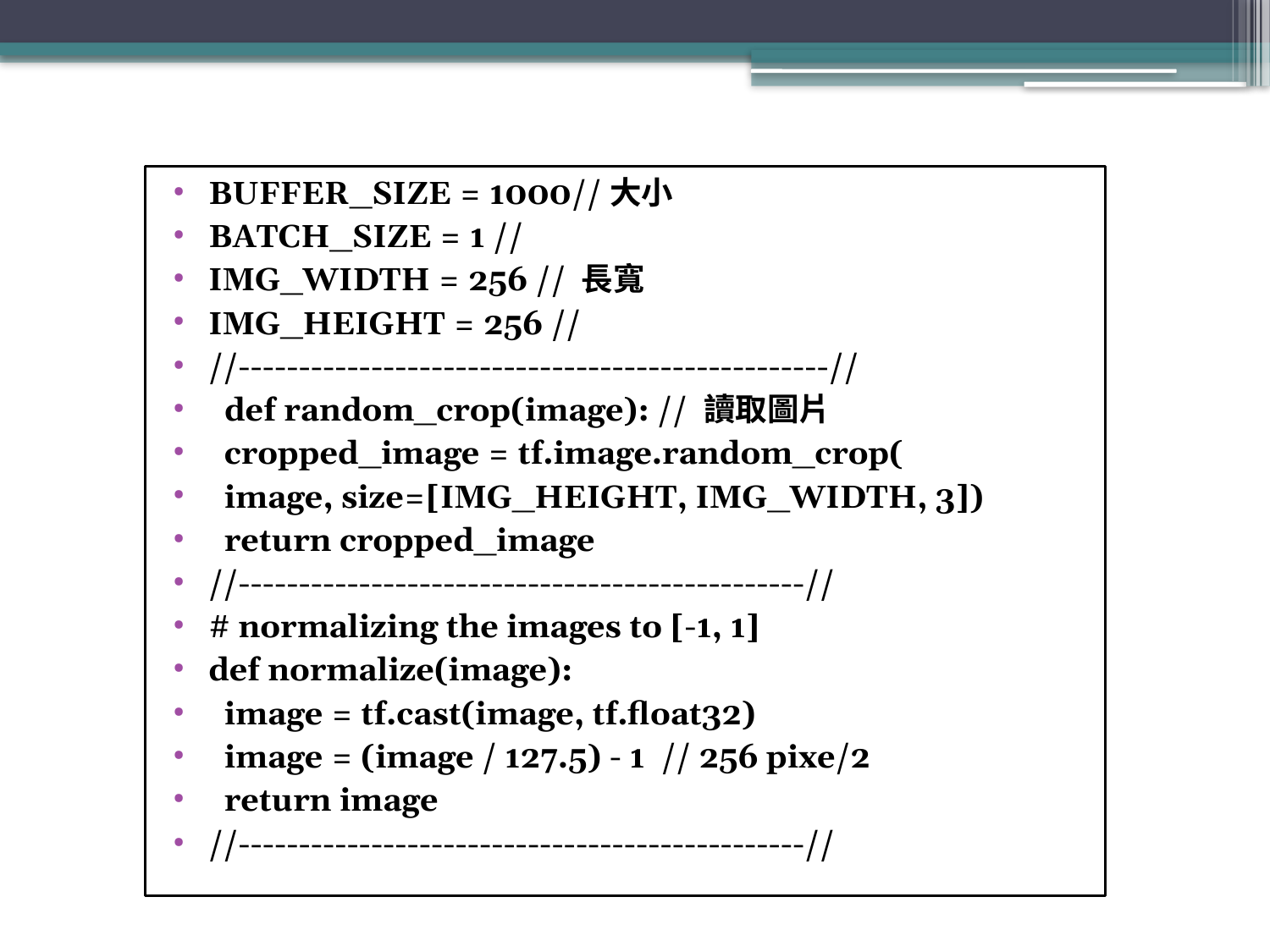

BUFFER_SIZE = 1000//大小
BATCH_SIZE = 1 //
IMG_WIDTH = 256 // 長寬
IMG_HEIGHT = 256 //
//-------------------------------------------------//
  def random_crop(image): // 讀取圖片
  cropped_image = tf.image.random_crop(
  image, size=[IMG_HEIGHT, IMG_WIDTH, 3])
  return cropped_image
//-----------------------------------------------//
# normalizing the images to [-1, 1]
def normalize(image):
  image = tf.cast(image, tf.float32)
  image = (image / 127.5) - 1  // 256 pixe/2
  return image
//-----------------------------------------------//